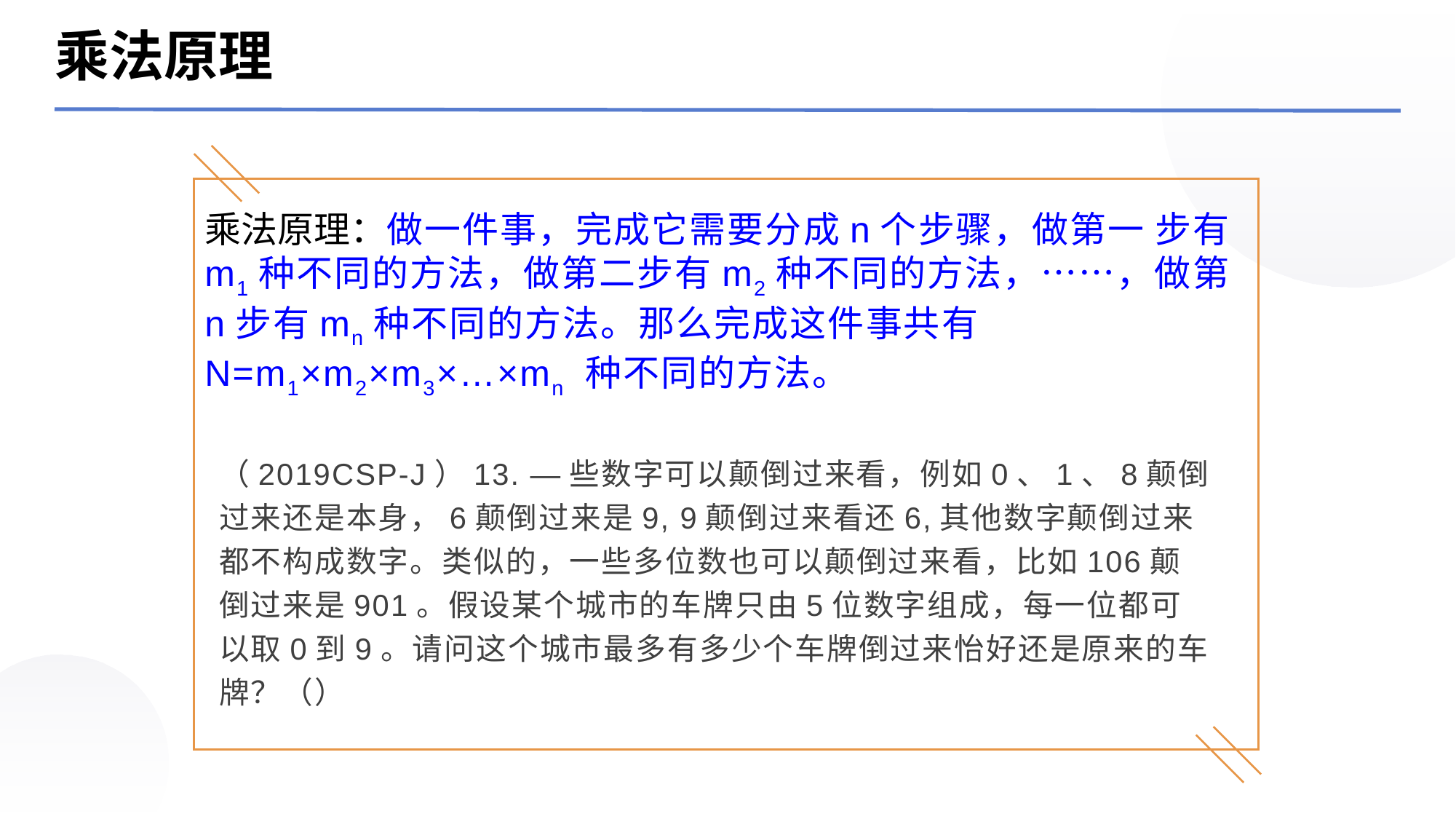

乘法原理

乘法原理：做一件事，完成它需要分成n个步骤，做第一 步有m1种不同的方法，做第二步有m2种不同的方法，……，做第n步有mn种不同的方法。那么完成这件事共有 N=m1×m2×m3×…×mn 种不同的方法。

（2019CSP-J）13. —些数字可以颠倒过来看，例如0、1、8颠倒过来还是本身，6颠倒过来是9, 9颠倒过来看还6,其他数字颠倒过来都不构成数字。类似的，一些多位数也可以颠倒过来看，比如106颠倒过来是901。假设某个城市的车牌只由5位数字组成，每一位都可以取0到9。请问这个城市最多有多少个车牌倒过来怡好还是原来的车牌？（）